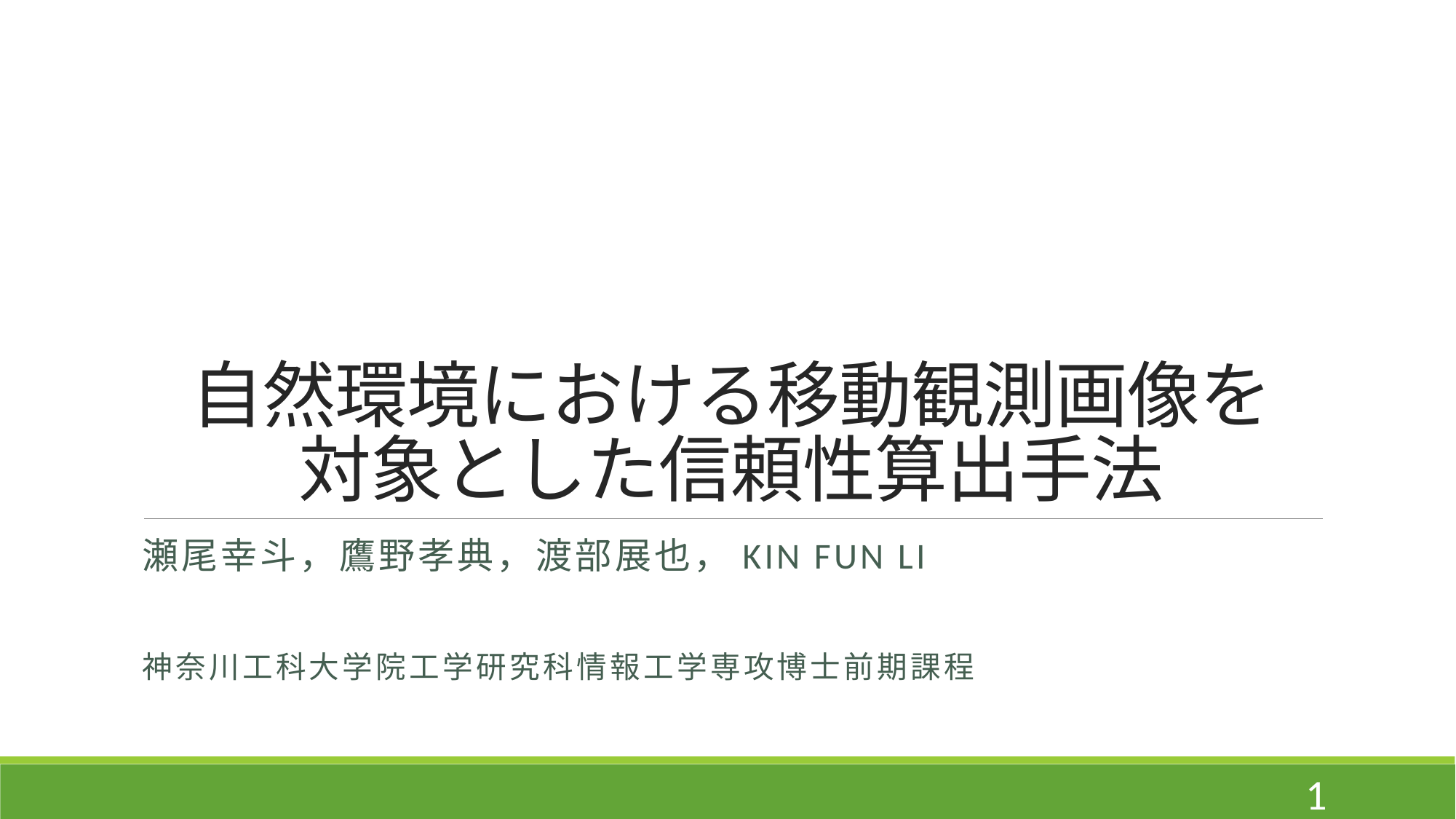

# 自然環境における移動観測画像を 対象とした信頼性算出手法
瀬尾幸斗，鷹野孝典，渡部展也，Kin fun Li

神奈川工科大学院工学研究科情報工学専攻博士前期課程
1